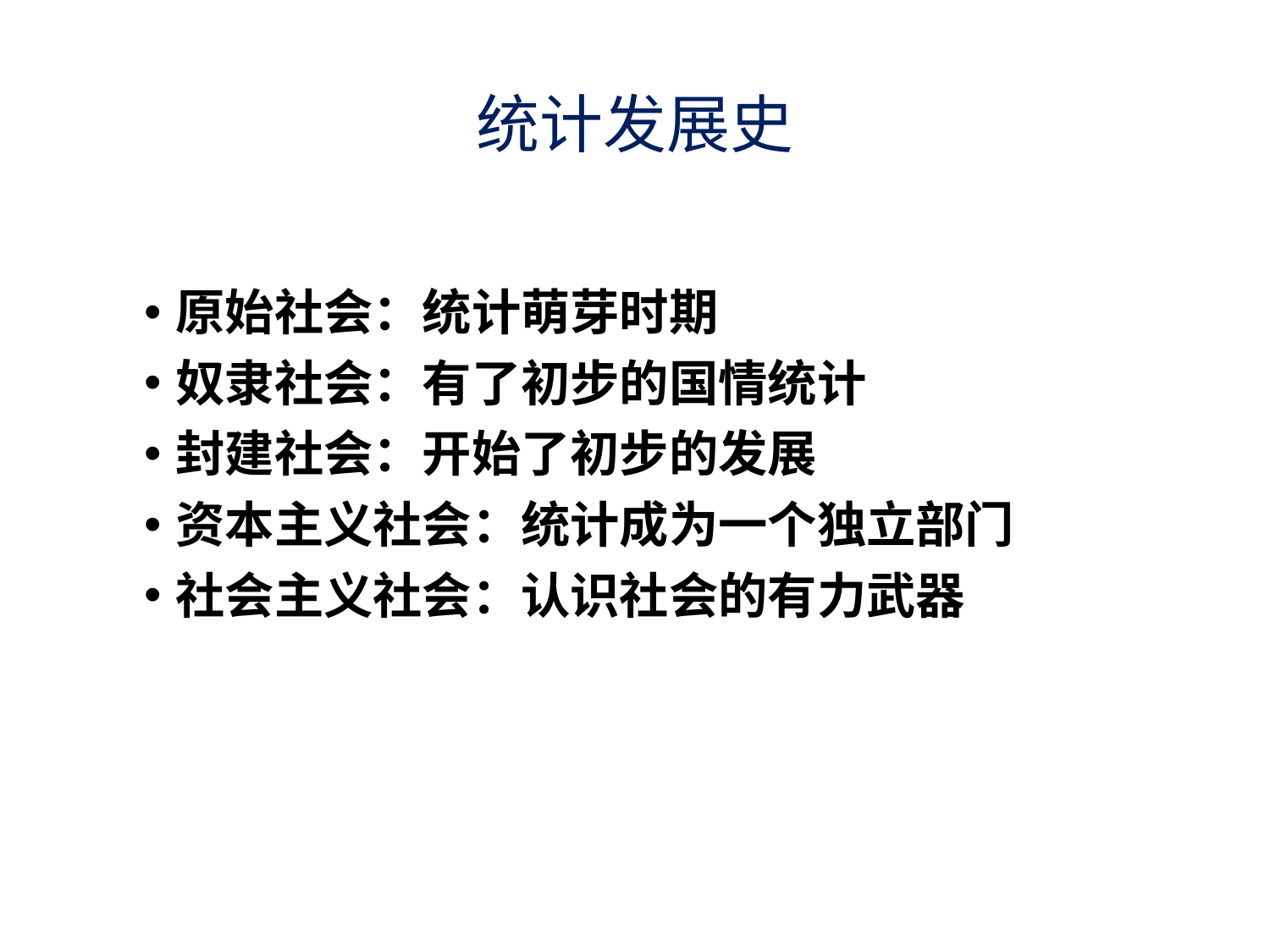

# 统计发展史

原始社会：统计萌芽时期
奴隶社会：有了初步的国情统计
封建社会：开始了初步的发展
资本主义社会：统计成为一个独立部门
社会主义社会：认识社会的有力武器